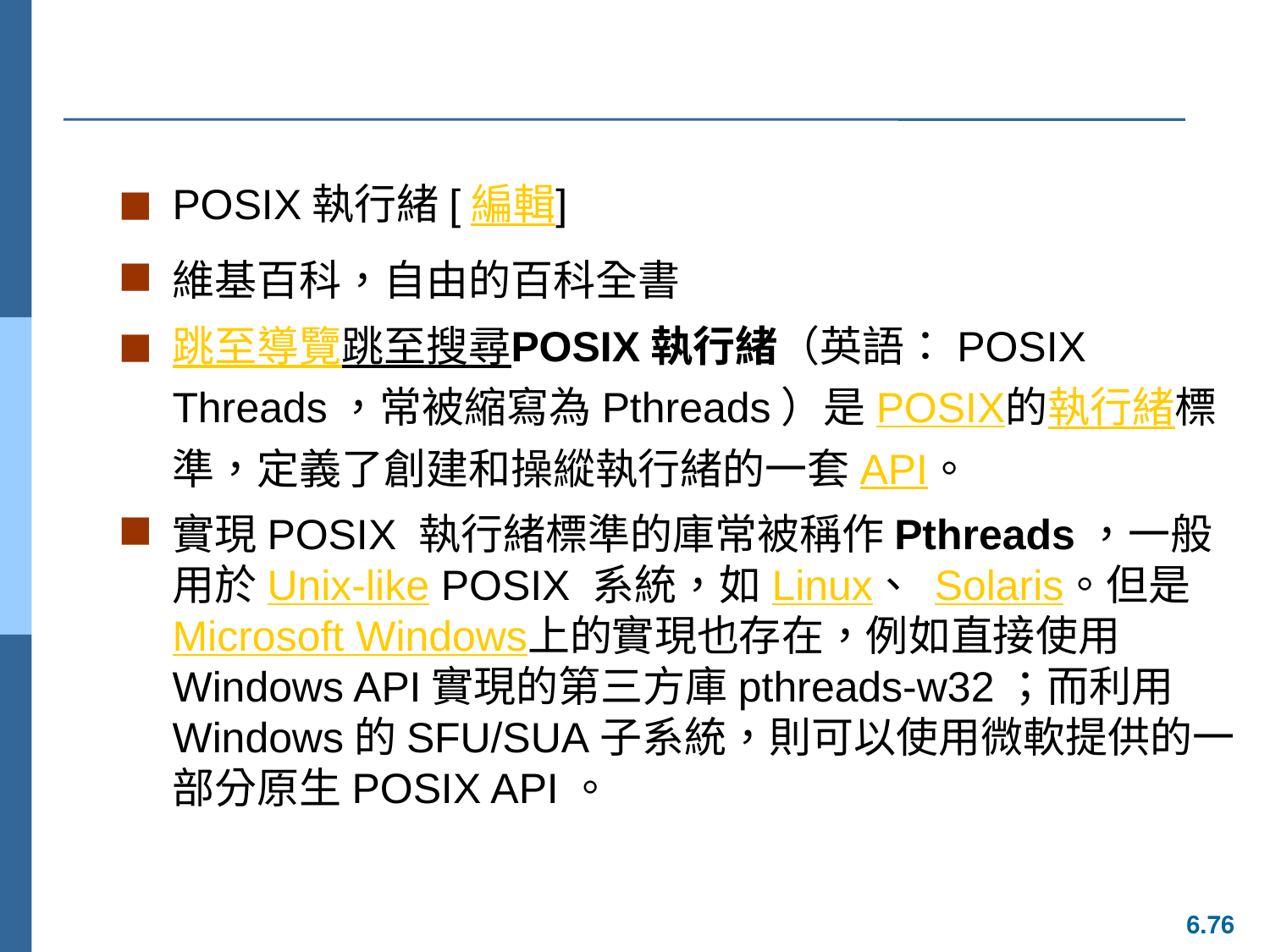

#
POSIX執行緒[編輯]
維基百科，自由的百科全書
跳至導覽跳至搜尋POSIX執行緒（英語：POSIX Threads，常被縮寫為Pthreads）是POSIX的執行緒標準，定義了創建和操縱執行緒的一套API。
實現POSIX 執行緒標準的庫常被稱作Pthreads，一般用於Unix-like POSIX 系統，如Linux、 Solaris。但是Microsoft Windows上的實現也存在，例如直接使用Windows API實現的第三方庫pthreads-w32；而利用Windows的SFU/SUA子系統，則可以使用微軟提供的一部分原生POSIX API。